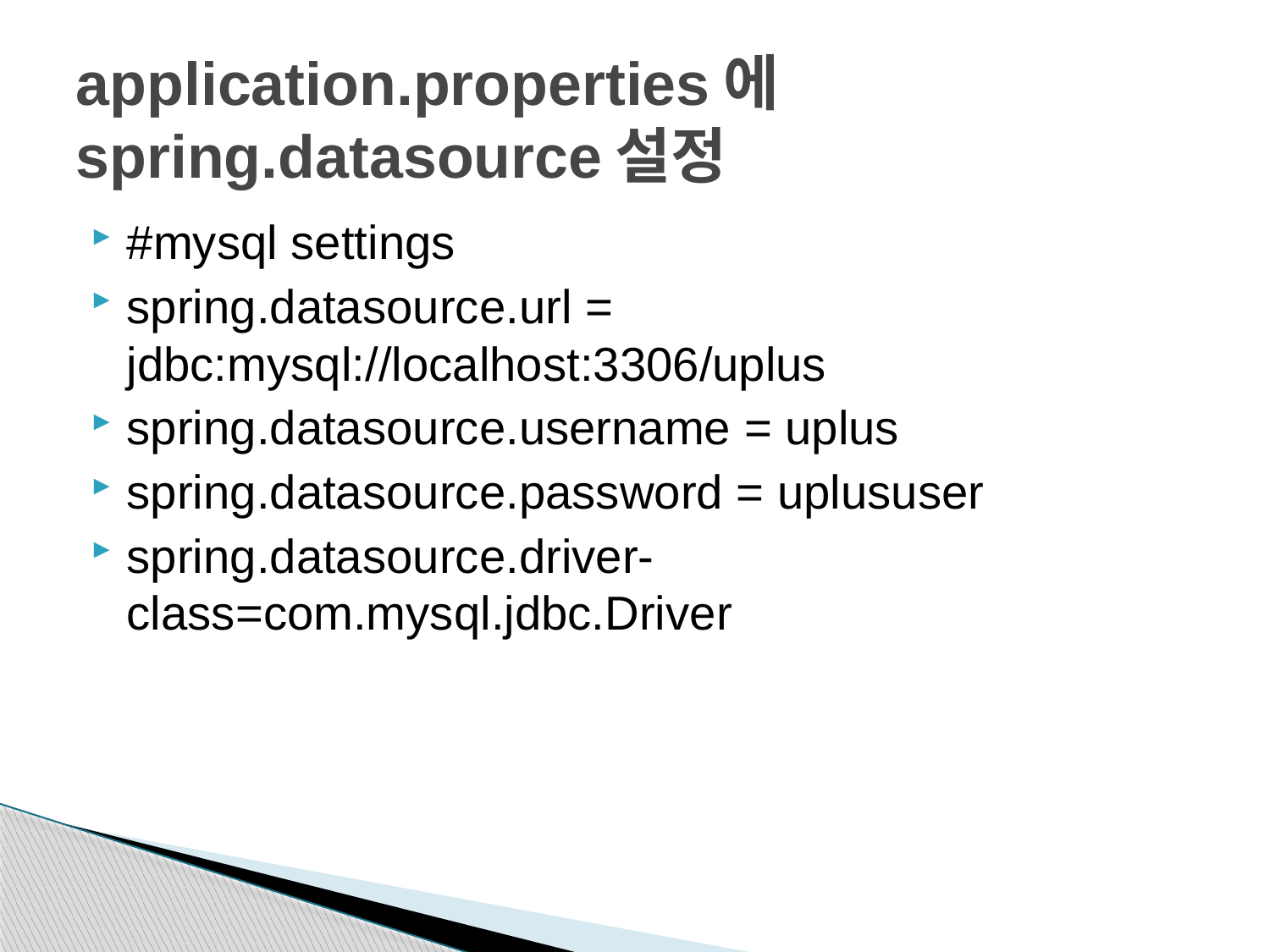

# application.properties에 spring.datasource설정
#mysql settings
spring.datasource.url = jdbc:mysql://localhost:3306/uplus
spring.datasource.username = uplus
spring.datasource.password = uplususer
spring.datasource.driver-class=com.mysql.jdbc.Driver